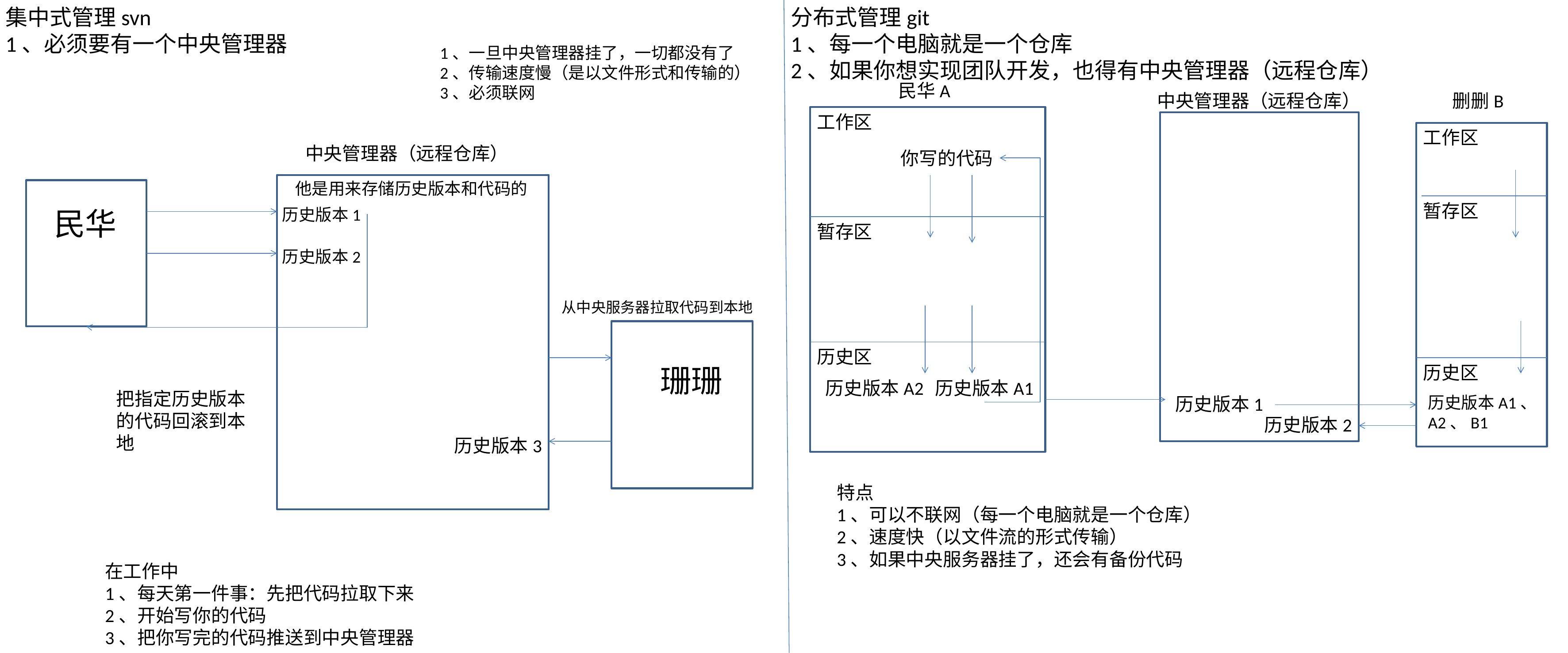

集中式管理svn
1、必须要有一个中央管理器
分布式管理git
1、每一个电脑就是一个仓库
2、如果你想实现团队开发，也得有中央管理器（远程仓库）
1、一旦中央管理器挂了，一切都没有了
2、传输速度慢（是以文件形式和传输的）
3、必须联网
民华A
中央管理器（远程仓库）
删删B

工作区

工作区
中央管理器（远程仓库）
你写的代码

他是用来存储历史版本和代码的

暂存区
民华
历史版本1
暂存区
历史版本2
从中央服务器拉取代码到本地

历史区
珊珊
历史区
历史版本A2
历史版本A1
把指定历史版本的代码回滚到本地
历史版本1
历史版本A1、A2、B1
历史版本2
历史版本3
特点
1、可以不联网（每一个电脑就是一个仓库）
2、速度快（以文件流的形式传输）
3、如果中央服务器挂了，还会有备份代码
在工作中
1、每天第一件事：先把代码拉取下来
2、开始写你的代码
3、把你写完的代码推送到中央管理器